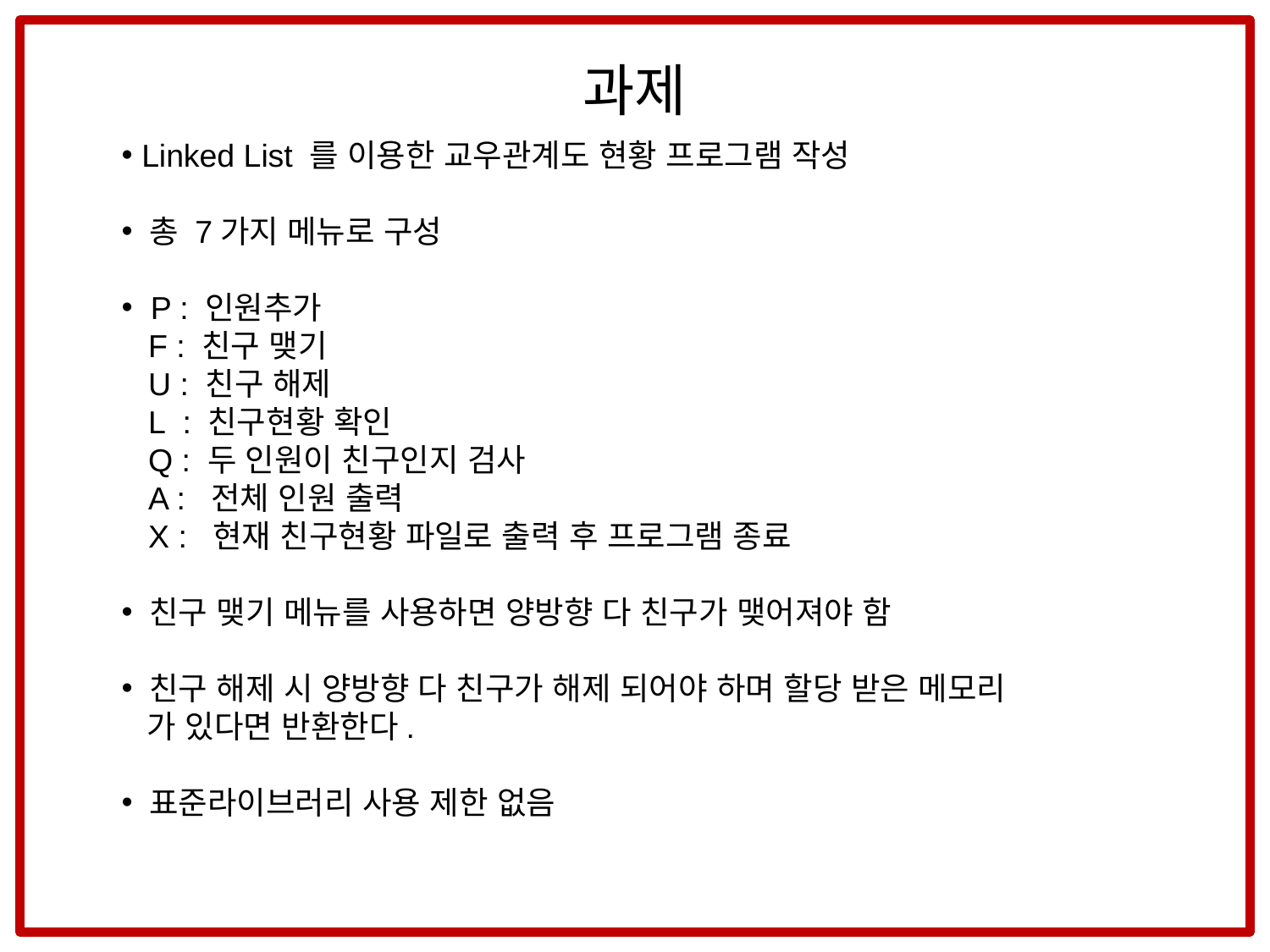

# 과제
 Linked List 를 이용한 교우관계도 현황 프로그램 작성

 총 7가지 메뉴로 구성

  P : 인원추가
   F : 친구 맺기
   U : 친구 해제
   L  : 친구현황 확인
   Q : 두 인원이 친구인지 검사
   A :  전체 인원 출력
   X :  현재 친구현황 파일로 출력 후 프로그램 종료

 친구 맺기 메뉴를 사용하면 양방향 다 친구가 맺어져야 함

 친구 해제 시 양방향 다 친구가 해제 되어야 하며 할당 받은 메모리
  가 있다면 반환한다.

 표준라이브러리 사용 제한 없음